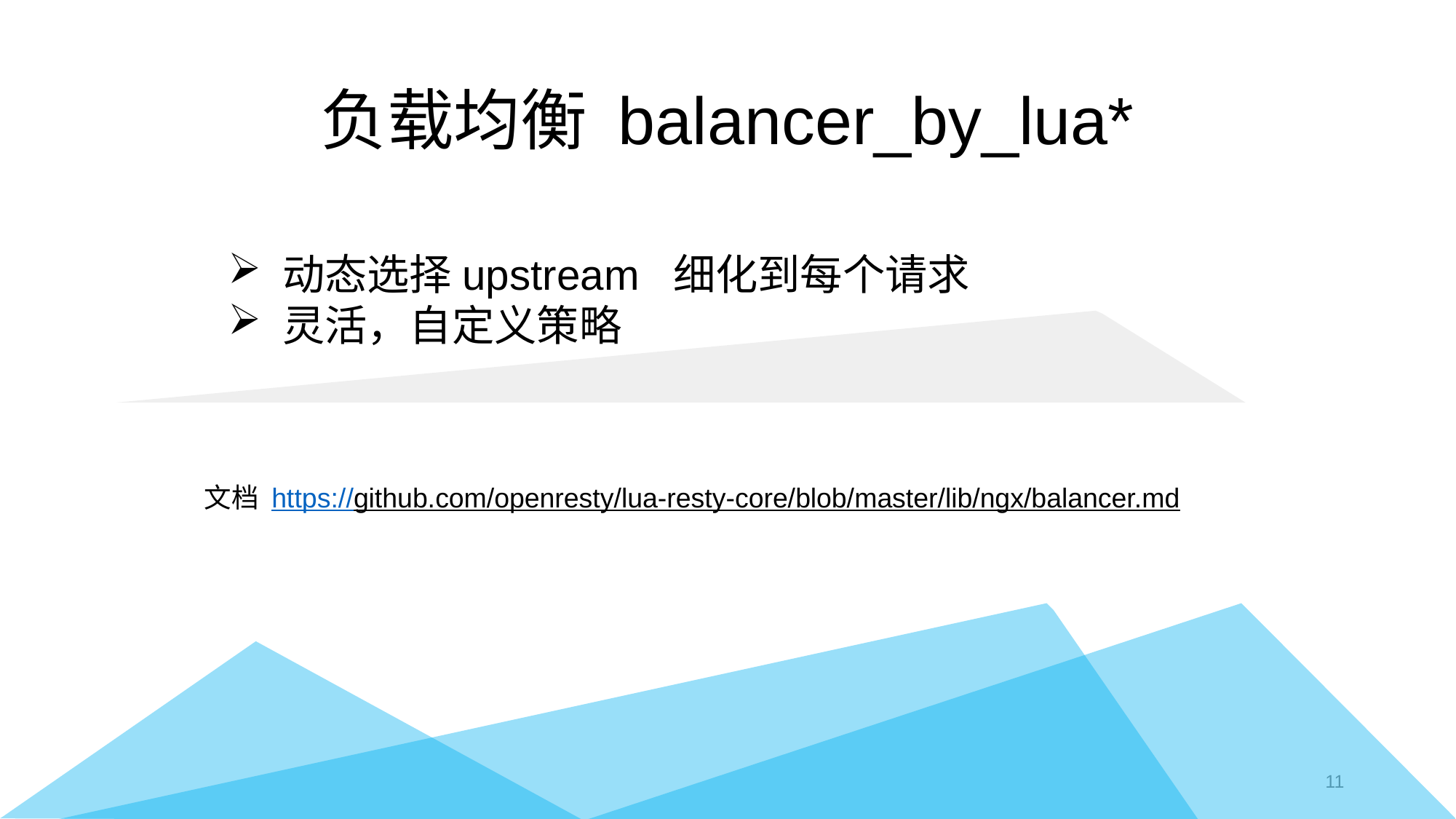

# 负载均衡 balancer_by_lua*
动态选择upstream  细化到每个请求
灵活，自定义策略

文档 https://github.com/openresty/lua-resty-core/blob/master/lib/ngx/balancer.md

11